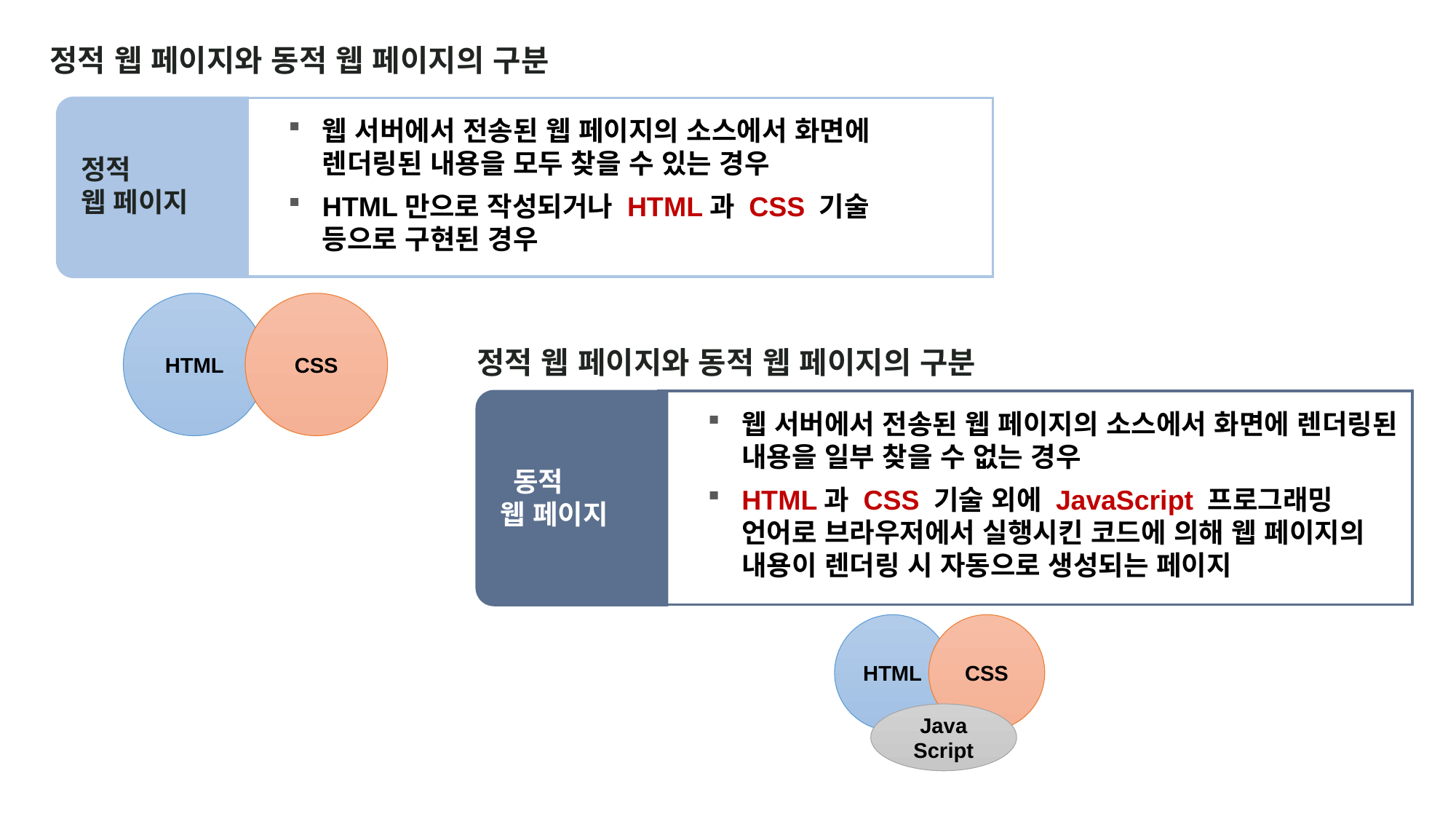

정적 웹 페이지와 동적 웹 페이지의 구분

웹 서버에서 전송된 웹 페이지의 소스에서 화면에 렌더링된 내용을 모두 찾을 수 있는 경우
HTML만으로 작성되거나 HTML과 CSS 기술 등으로 구현된 경우
정적
웹 페이지
HTML
CSS
정적 웹 페이지와 동적 웹 페이지의 구분

웹 서버에서 전송된 웹 페이지의 소스에서 화면에 렌더링된 내용을 일부 찾을 수 없는 경우
HTML과 CSS 기술 외에 JavaScript 프로그래밍 언어로 브라우저에서 실행시킨 코드에 의해 웹 페이지의 내용이 렌더링 시 자동으로 생성되는 페이지

 동적
웹 페이지
HTML
CSS
Java
Script